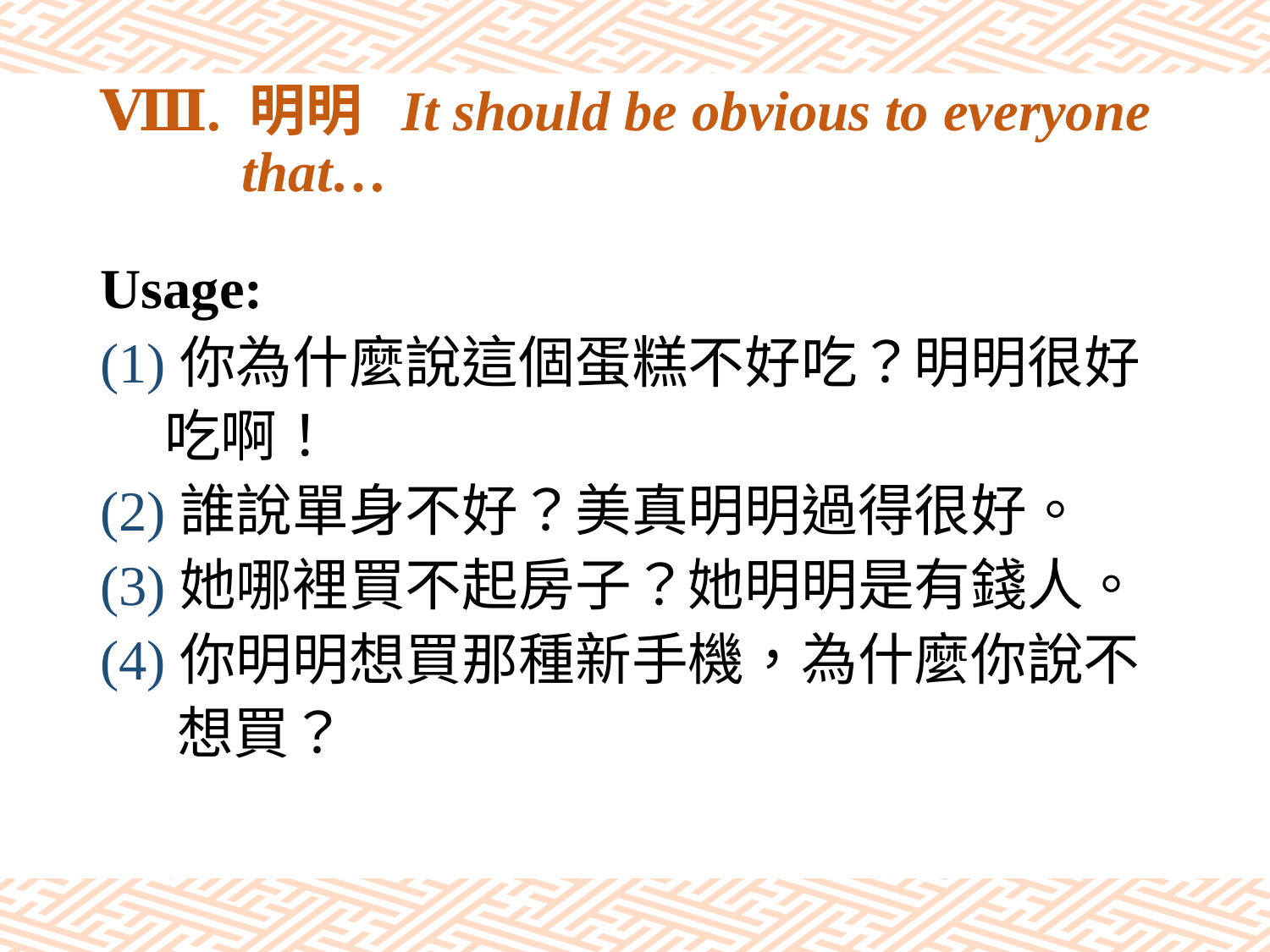

# Ⅷ. 明明  It should be obvious to everyone that…
Usage:
(1)你為什麼說這個蛋糕不好吃？明明很好
    吃啊！
(2)誰說單身不好？美真明明過得很好。
(3)她哪裡買不起房子？她明明是有錢人。
(4)你明明想買那種新手機，為什麼你說不
     想買？